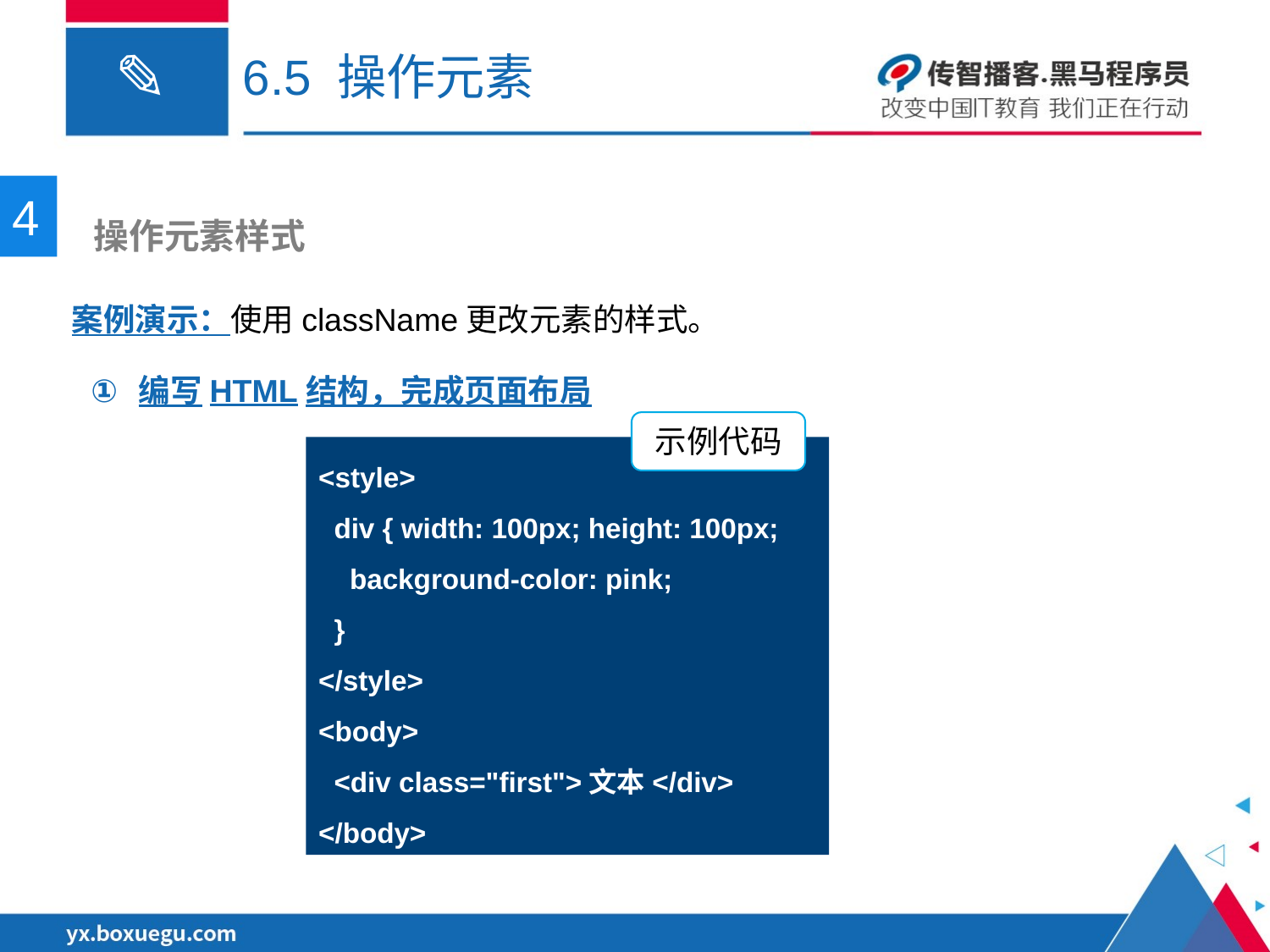

# 6.5 操作元素

4
  操作元素样式
案例演示：使用className更改元素的样式。
编写HTML结构，完成页面布局
示例代码
<style>
  div { width: 100px; height: 100px;
    background-color: pink;
  }
</style>
<body>
  <div class="first">文本</div>
</body>